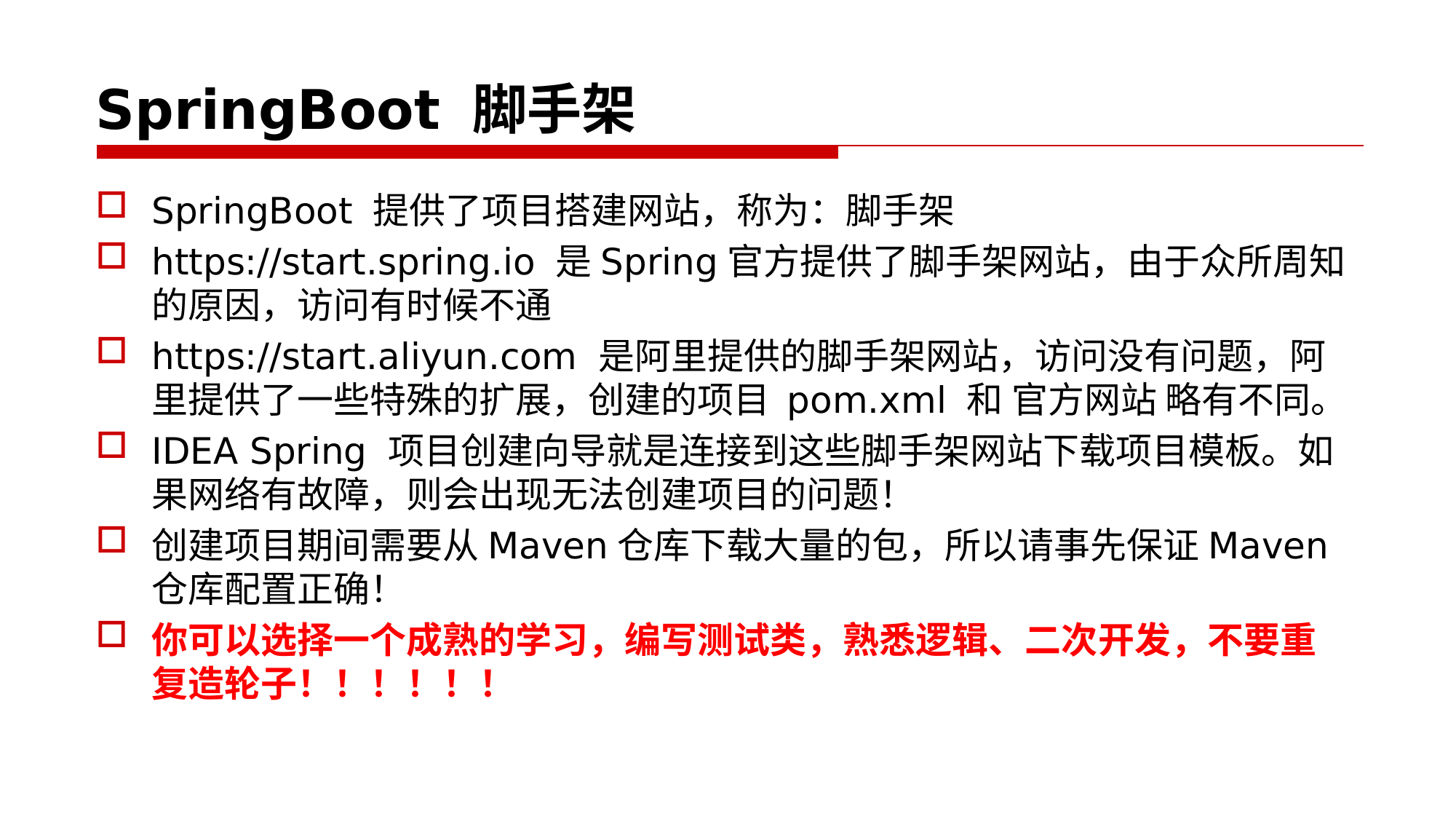

# SpringBoot 脚手架
SpringBoot 提供了项目搭建网站，称为：脚手架
https://start.spring.io 是Spring官方提供了脚手架网站，由于众所周知的原因，访问有时候不通
https://start.aliyun.com 是阿里提供的脚手架网站，访问没有问题，阿里提供了一些特殊的扩展，创建的项目 pom.xml 和 官方网站 略有不同。
IDEA Spring 项目创建向导就是连接到这些脚手架网站下载项目模板。如果网络有故障，则会出现无法创建项目的问题！
创建项目期间需要从Maven仓库下载大量的包，所以请事先保证Maven仓库配置正确！
你可以选择一个成熟的学习，编写测试类，熟悉逻辑、二次开发，不要重复造轮子！！！！！！